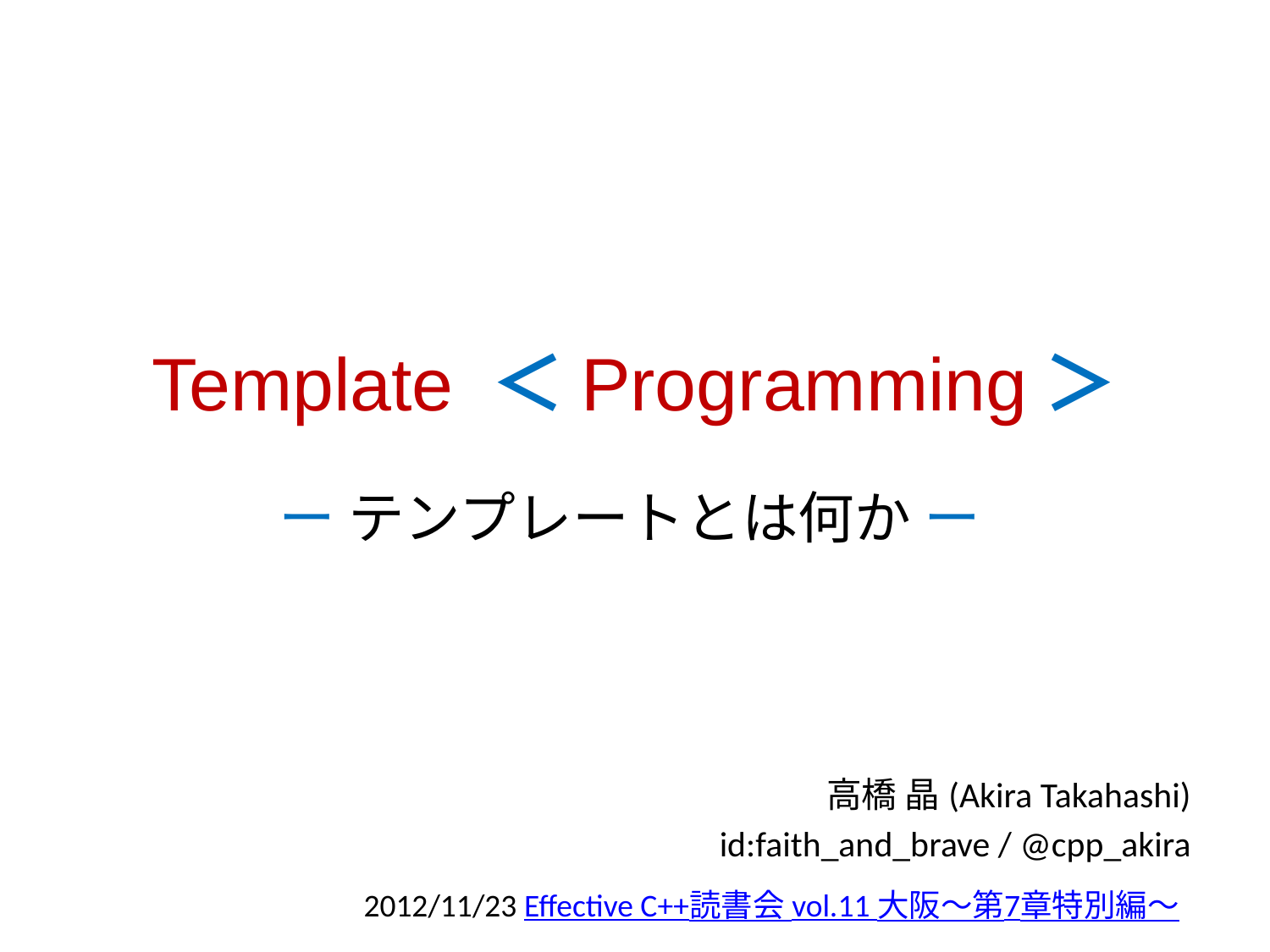

# Template ＜Programming＞
ー テンプレートとは何か ー
高橋 晶(Akira Takahashi)
id:faith_and_brave / @cpp_akira
2012/11/23 Effective C++読書会 vol.11 大阪～第7章特別編～